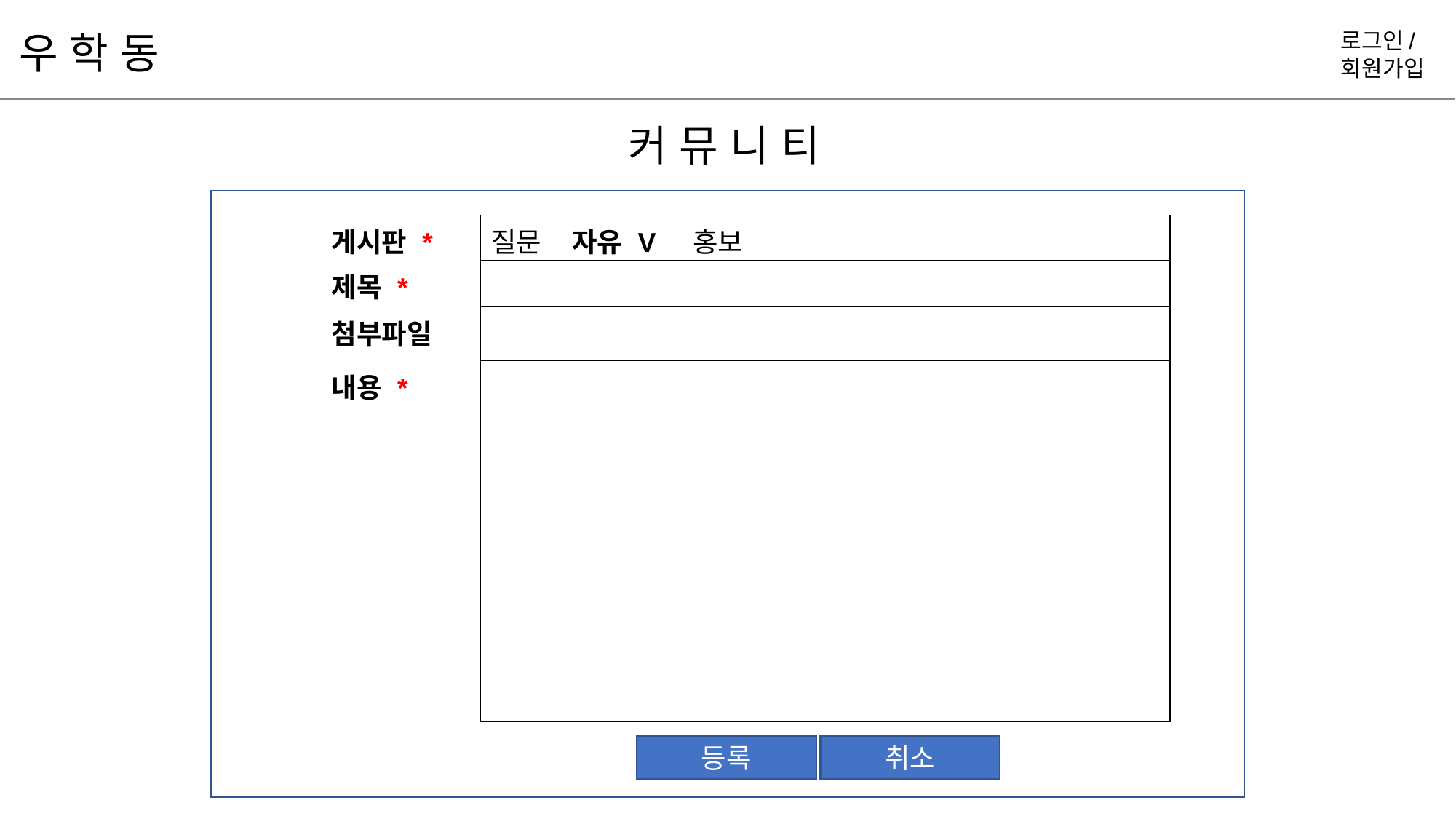

우 학 동
로그인/
회원가입
커 뮤 니 티

| 게시판 \* | 질문 자유 V 홍보 |
| --- | --- |
| 제목 \* |  |
| 첨부파일 |  |
| 내용 \* |  |
등록
취소